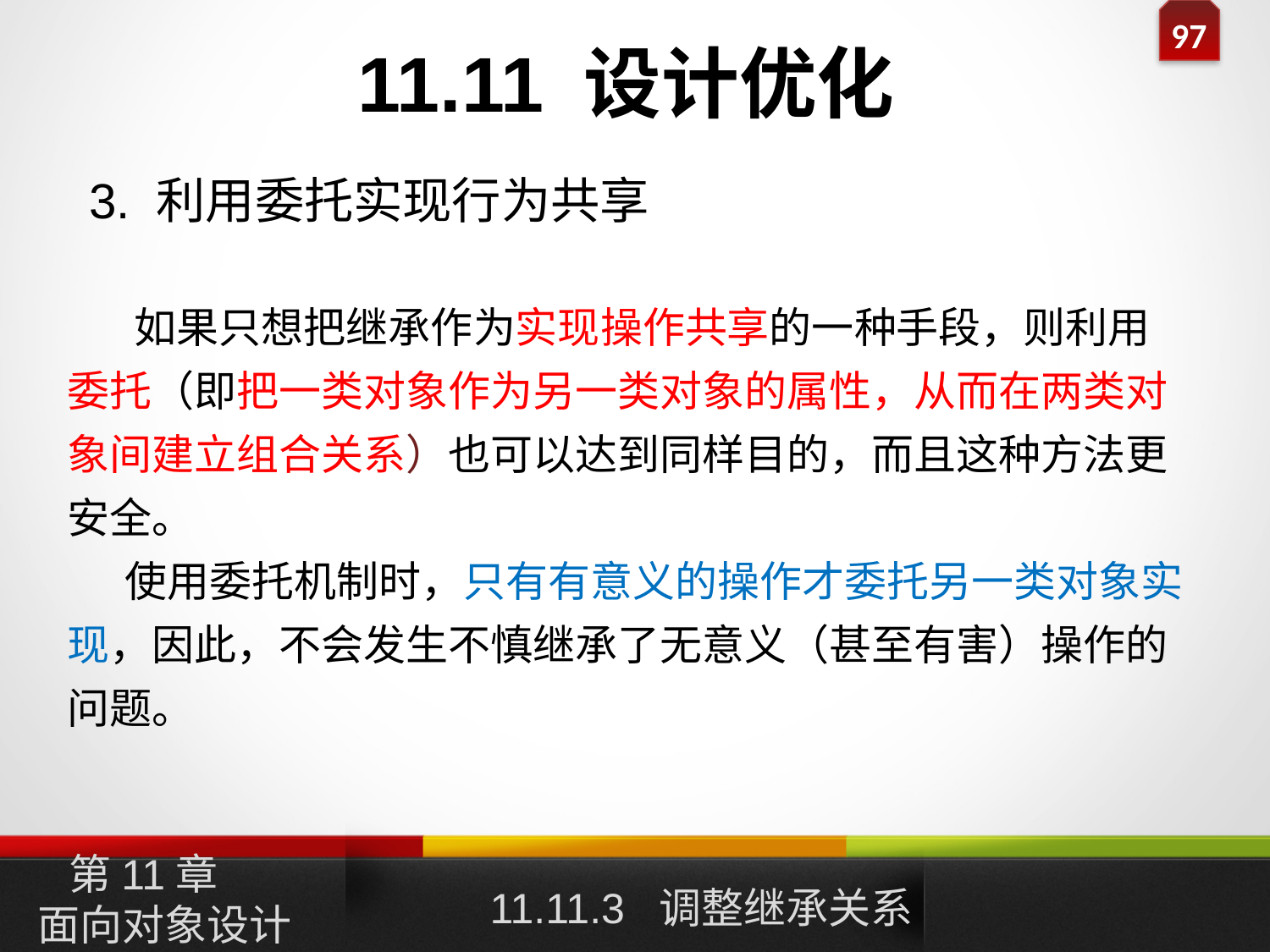

# 11.11 设计优化
3. 利用委托实现行为共享
      如果只想把继承作为实现操作共享的一种手段，则利用委托（即把一类对象作为另一类对象的属性，从而在两类对象间建立组合关系）也可以达到同样目的，而且这种方法更安全。
     使用委托机制时，只有有意义的操作才委托另一类对象实现，因此，不会发生不慎继承了无意义（甚至有害）操作的问题。
11.11.3  调整继承关系